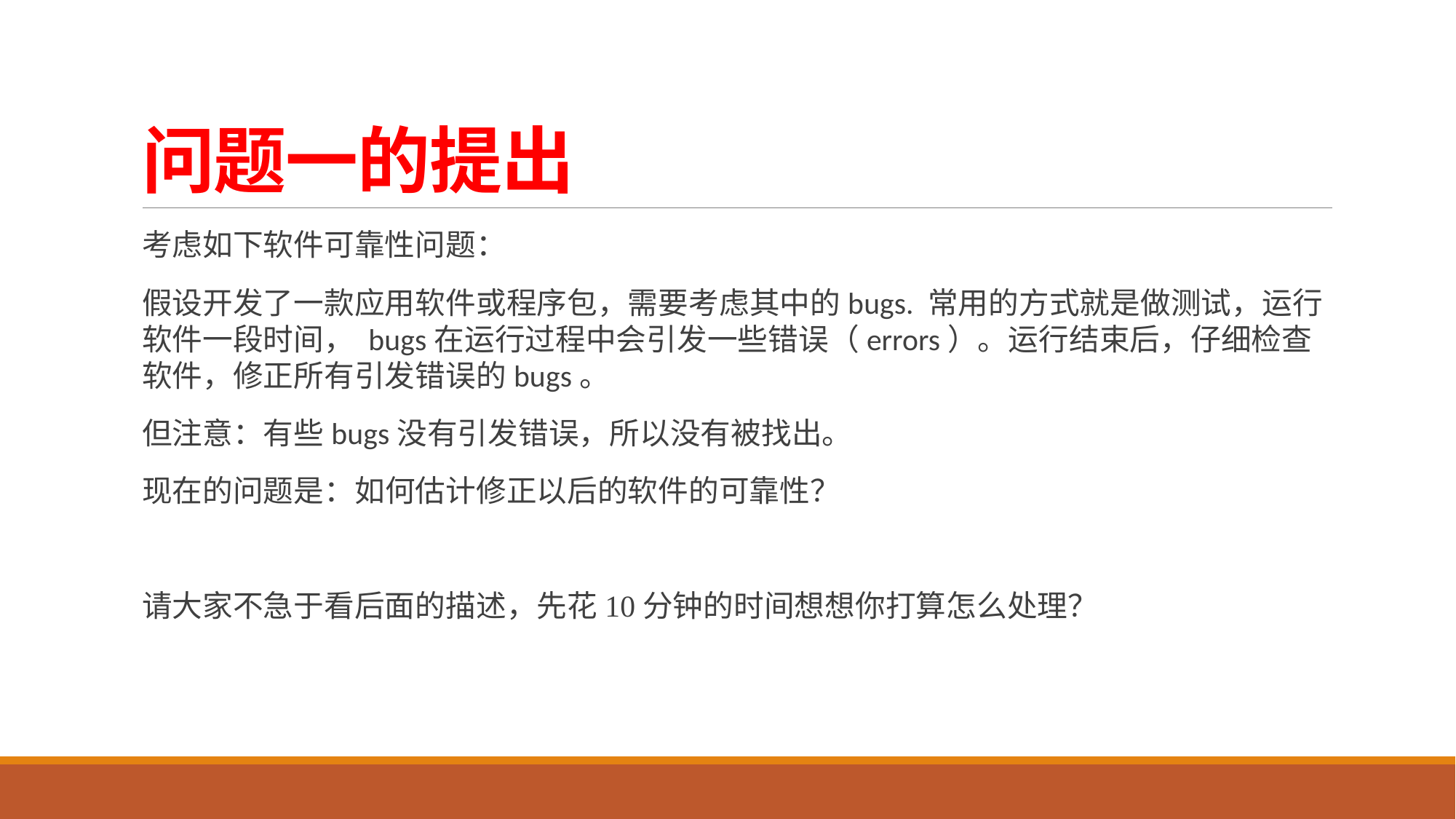

# 问题一的提出
考虑如下软件可靠性问题：
假设开发了一款应用软件或程序包，需要考虑其中的bugs. 常用的方式就是做测试，运行软件一段时间， bugs在运行过程中会引发一些错误（errors）。运行结束后，仔细检查软件，修正所有引发错误的bugs。
但注意：有些bugs没有引发错误，所以没有被找出。
现在的问题是：如何估计修正以后的软件的可靠性？

请大家不急于看后面的描述，先花10分钟的时间想想你打算怎么处理？